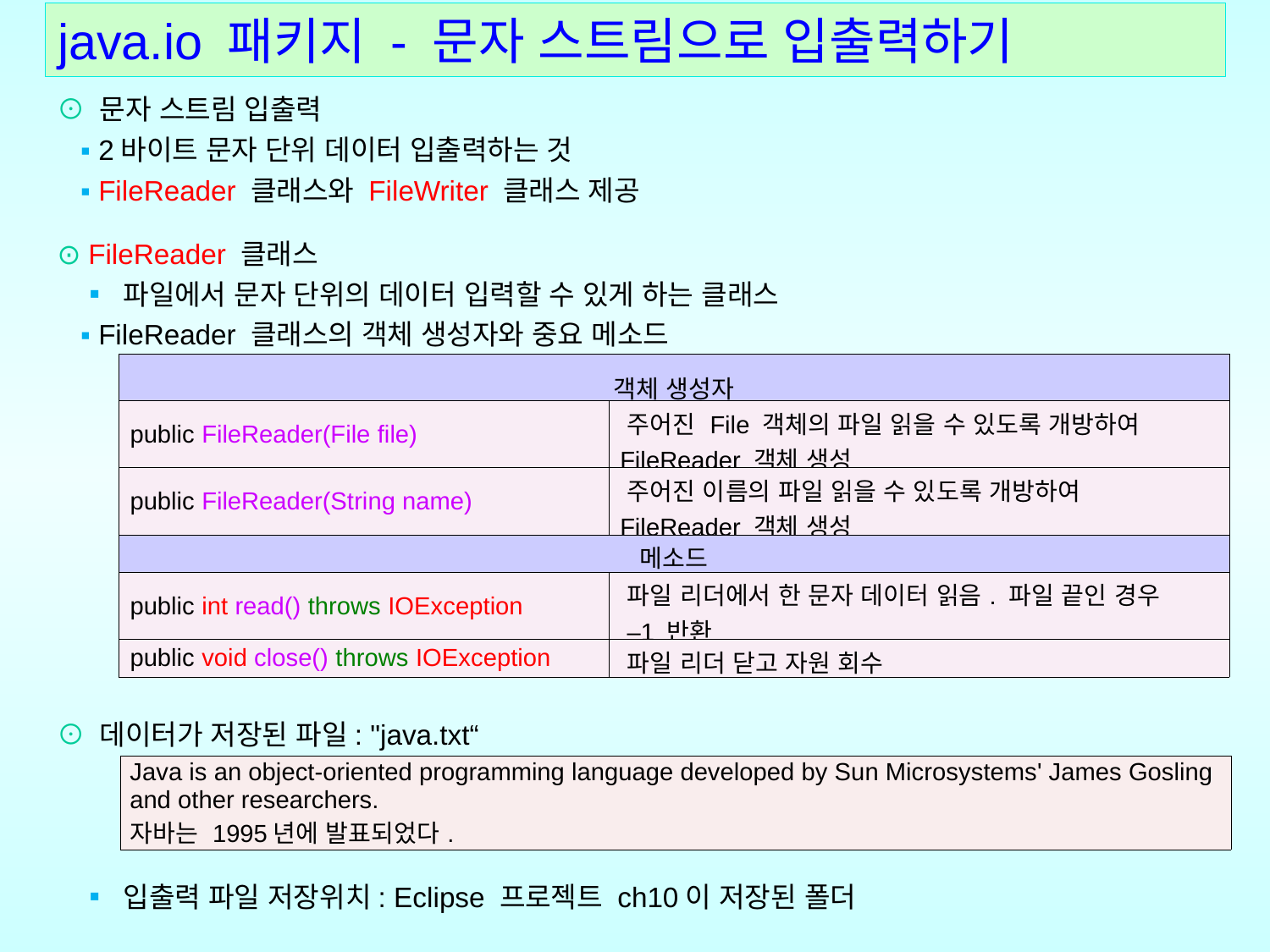

# java.io 패키지 - 문자 스트림으로 입출력하기
⊙ 문자 스트림 입출력
   ▪ 2바이트 문자 단위 데이터 입출력하는 것
   ▪ FileReader 클래스와 FileWriter 클래스 제공

⊙ FileReader 클래스
   ▪ 파일에서 문자 단위의 데이터 입력할 수 있게 하는 클래스
   ▪ FileReader 클래스의 객체 생성자와 중요 메소드

⊙ 데이터가 저장된 파일: "java.txt“

   ▪ 입출력 파일 저장위치: Eclipse 프로젝트 ch10이 저장된 폴더
| 객체 생성자 |  |
| --- | --- |
| public FileReader(File file) | 주어진 File 객체의 파일 읽을 수 있도록 개방하여 FileReader 객체 생성 |
| public FileReader(String name) | 주어진 이름의 파일 읽을 수 있도록 개방하여 FileReader 객체 생성 |
| 메소드 |  |
| public int read() throws IOException | 파일 리더에서 한 문자 데이터 읽음. 파일 끝인 경우 –1 반환 |
| public void close() throws IOException | 파일 리더 닫고 자원 회수 |
| Java is an object-oriented programming language developed by Sun Microsystems' James Gosling and other researchers. 자바는 1995년에 발표되었다. |
| --- |